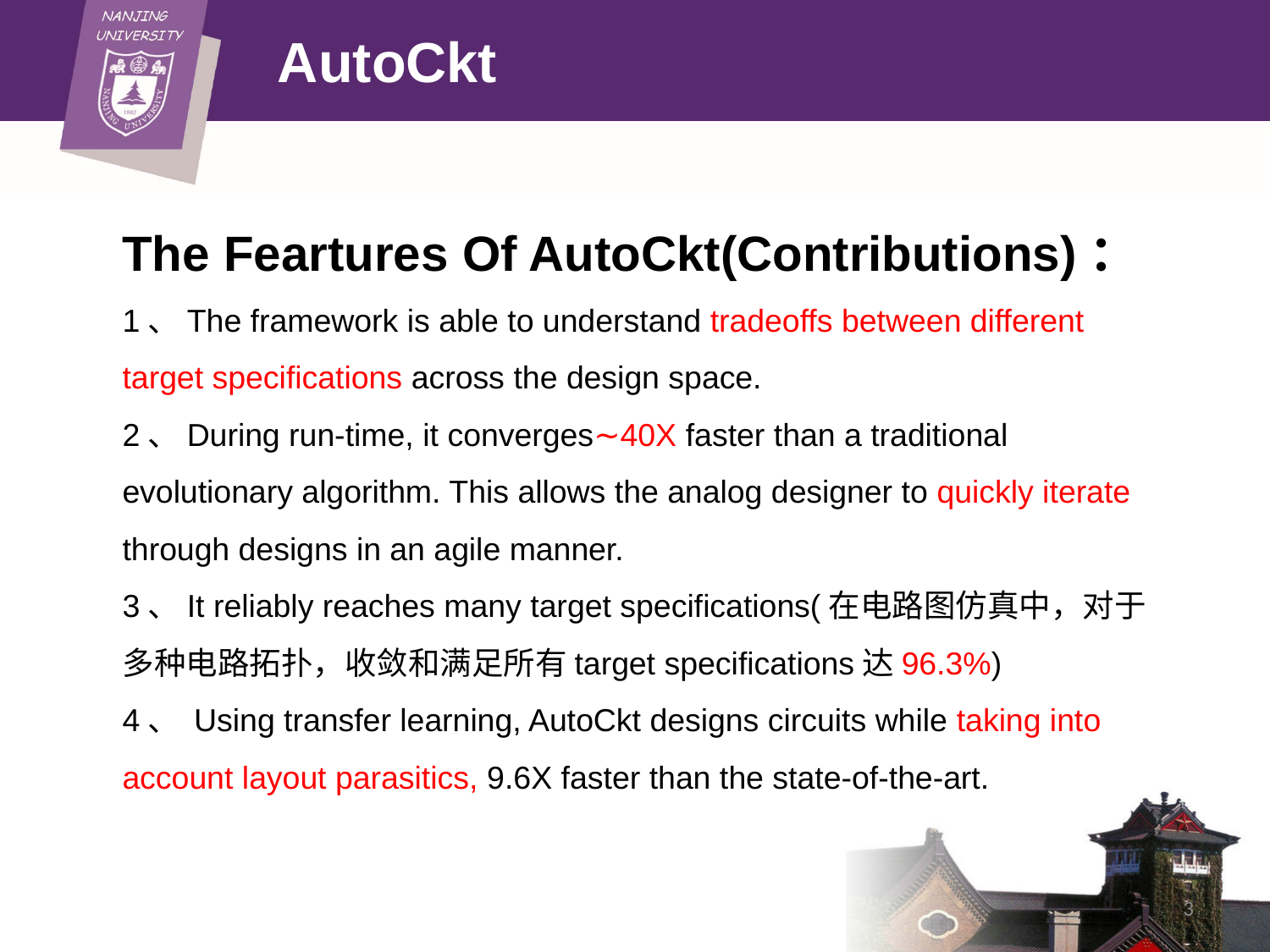

# AutoCkt
The Feartures Of AutoCkt(Contributions)：
1、The framework is able to understand tradeoffs between different target specifications across the design space.
2、During run-time, it converges∼40X faster than a traditional evolutionary algorithm. This allows the analog designer to quickly iterate through designs in an agile manner.
3、It reliably reaches many target specifications(在电路图仿真中，对于多种电路拓扑，收敛和满足所有target specifications达96.3%)
4、 Using transfer learning, AutoCkt designs circuits while taking into account layout parasitics, 9.6X faster than the state-of-the-art.
3